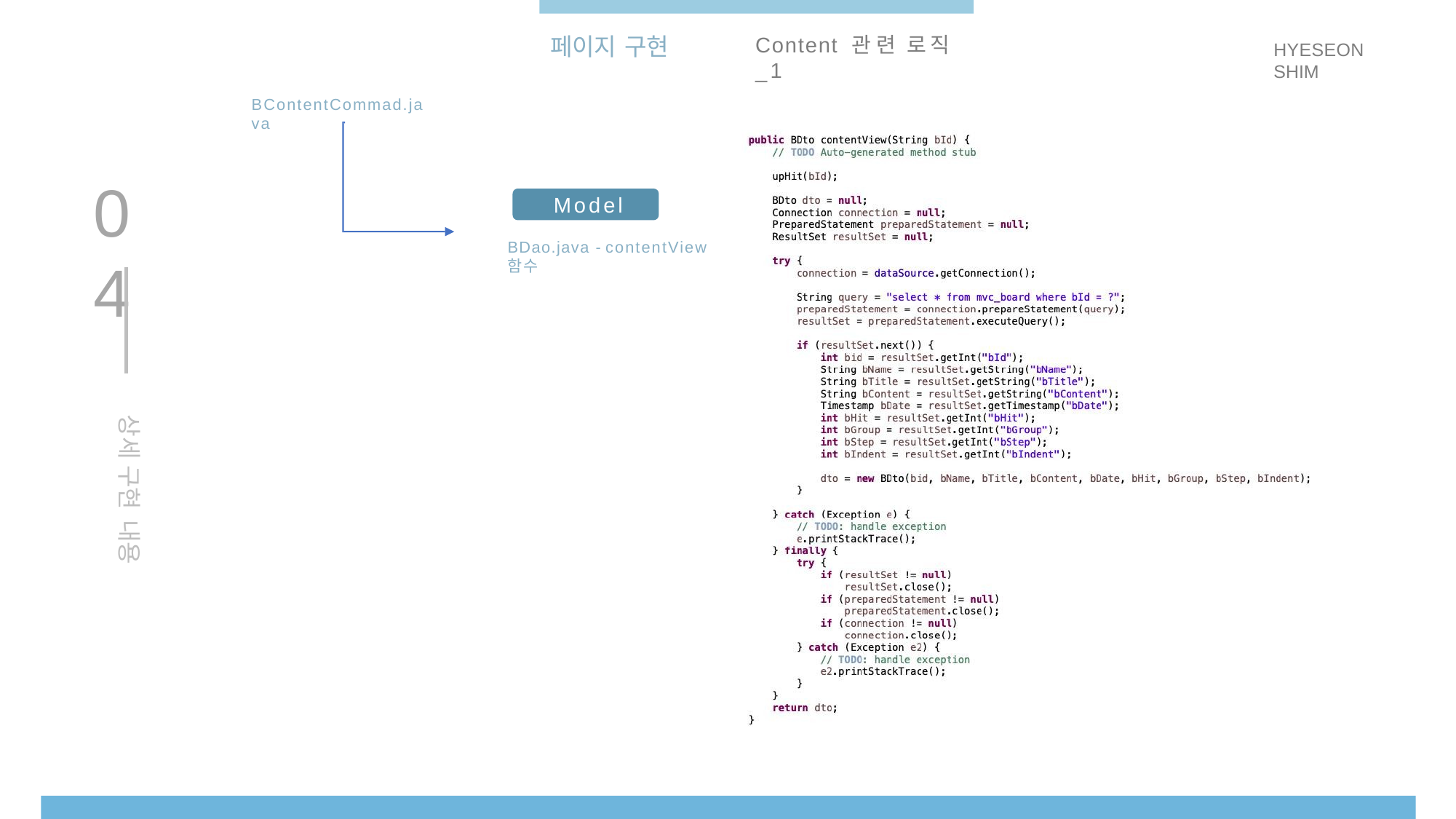

페이지 구현
Content 관련 로직_1
HYESEON SHIM
BContentCommad.java

04

Model
BDao.java - contentView함수

상세 구현 내용